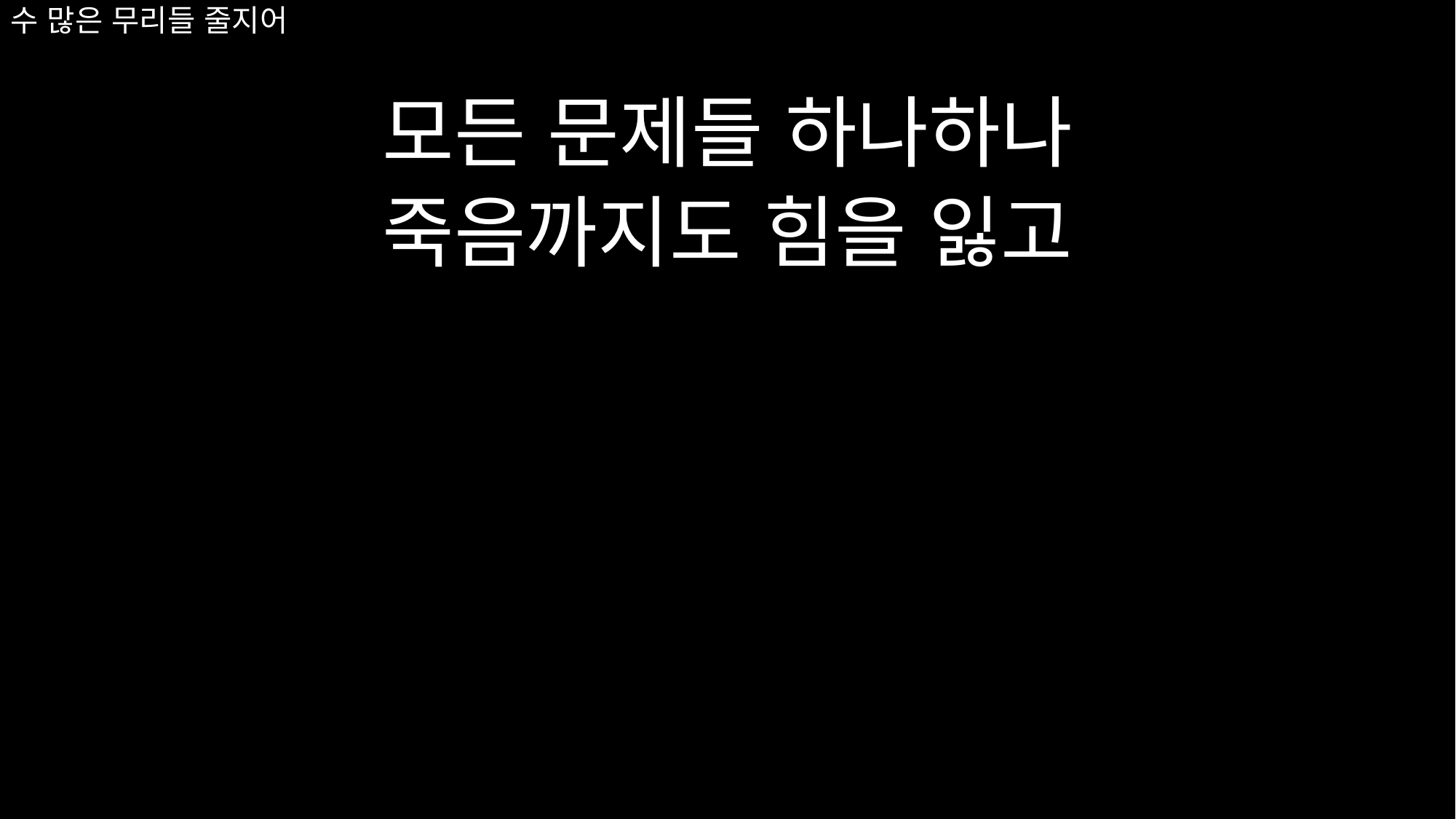

# 수 많은 무리들 줄지어
모든 문제들 하나하나
죽음까지도 힘을 잃고